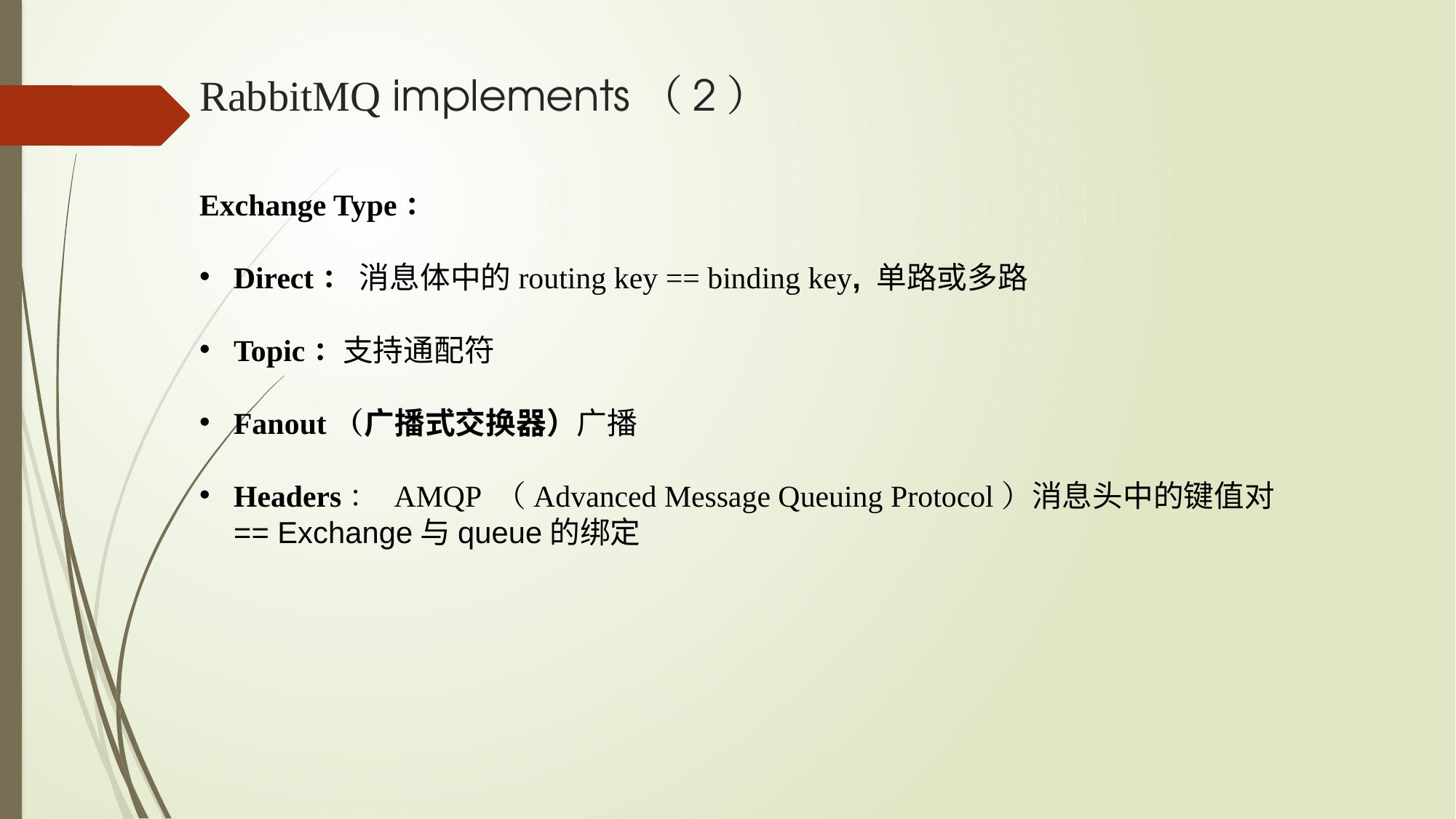

# RabbitMQ implements（2）
Exchange Type：

Direct： 消息体中的routing key == binding key, 单路或多路

Topic：支持通配符

Fanout（广播式交换器）广播

Headers： AMQP （Advanced Message Queuing Protocol）消息头中的键值对 == Exchange与queue的绑定